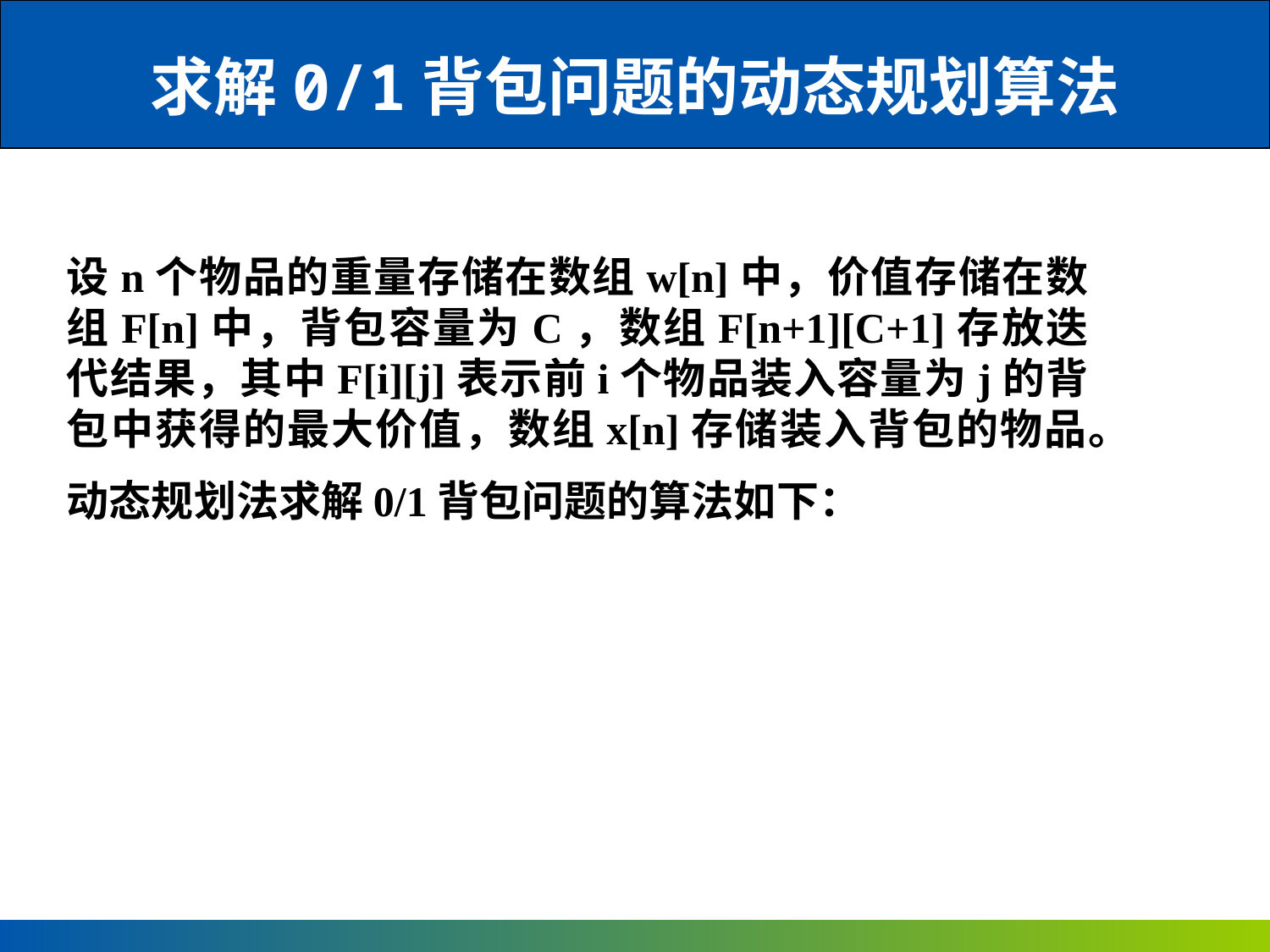

求解0/1背包问题的动态规划算法
设n个物品的重量存储在数组w[n]中，价值存储在数组F[n]中，背包容量为C，数组F[n+1][C+1]存放迭代结果，其中F[i][j]表示前i个物品装入容量为j的背包中获得的最大价值，数组x[n]存储装入背包的物品。
动态规划法求解0/1背包问题的算法如下：